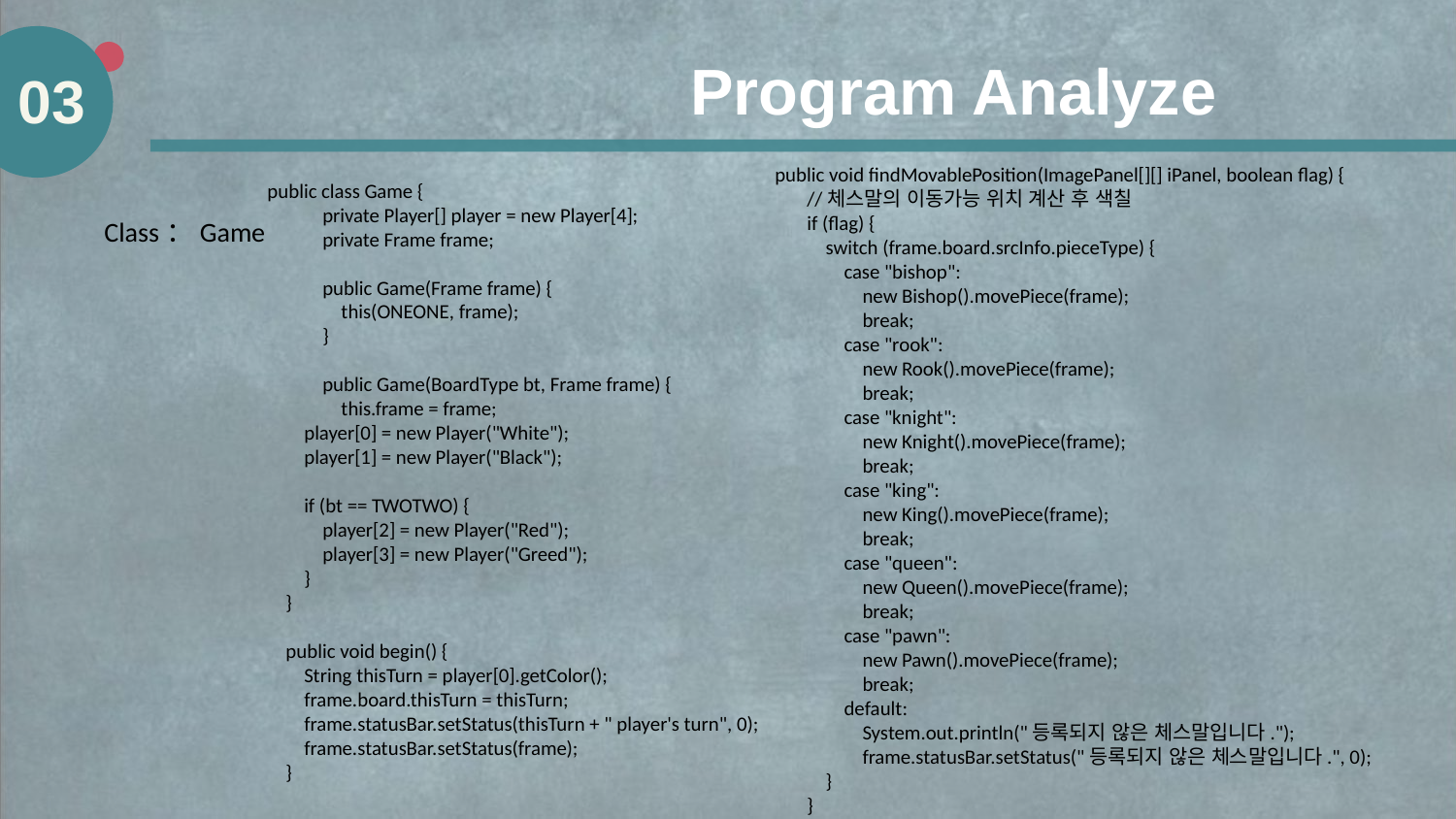

Program Analyze
03
 public void findMovablePosition(ImagePanel[][] iPanel, boolean flag) {
        //체스말의 이동가능 위치 계산 후 색칠
        if (flag) {
            switch (frame.board.srcInfo.pieceType) {
                case "bishop":
                    new Bishop().movePiece(frame);
                    break;
                case "rook":
                    new Rook().movePiece(frame);
                    break;
                case "knight":
                    new Knight().movePiece(frame);
                    break;
                case "king":
                    new King().movePiece(frame);
                    break;
                case "queen":
                    new Queen().movePiece(frame);
                    break;
                case "pawn":
                    new Pawn().movePiece(frame);
                    break;
                default:
                    System.out.println("등록되지 않은 체스말입니다.");
                    frame.statusBar.setStatus("등록되지 않은 체스말입니다.", 0);
            }
        }

public class Game {
            private Player[] player = new Player[4];
            private Frame frame;

            public Game(Frame frame) {
                this(ONEONE, frame);
            }

            public Game(BoardType bt, Frame frame) {
                this.frame = frame;
        player[0] = new Player("White");
        player[1] = new Player("Black");

        if (bt == TWOTWO) {
            player[2] = new Player("Red");
            player[3] = new Player("Greed");
        }
    }

    public void begin() {
        String thisTurn = player[0].getColor();
        frame.board.thisTurn = thisTurn;
        frame.statusBar.setStatus(thisTurn + " player's turn", 0);
        frame.statusBar.setStatus(frame);
    }

Class：Game